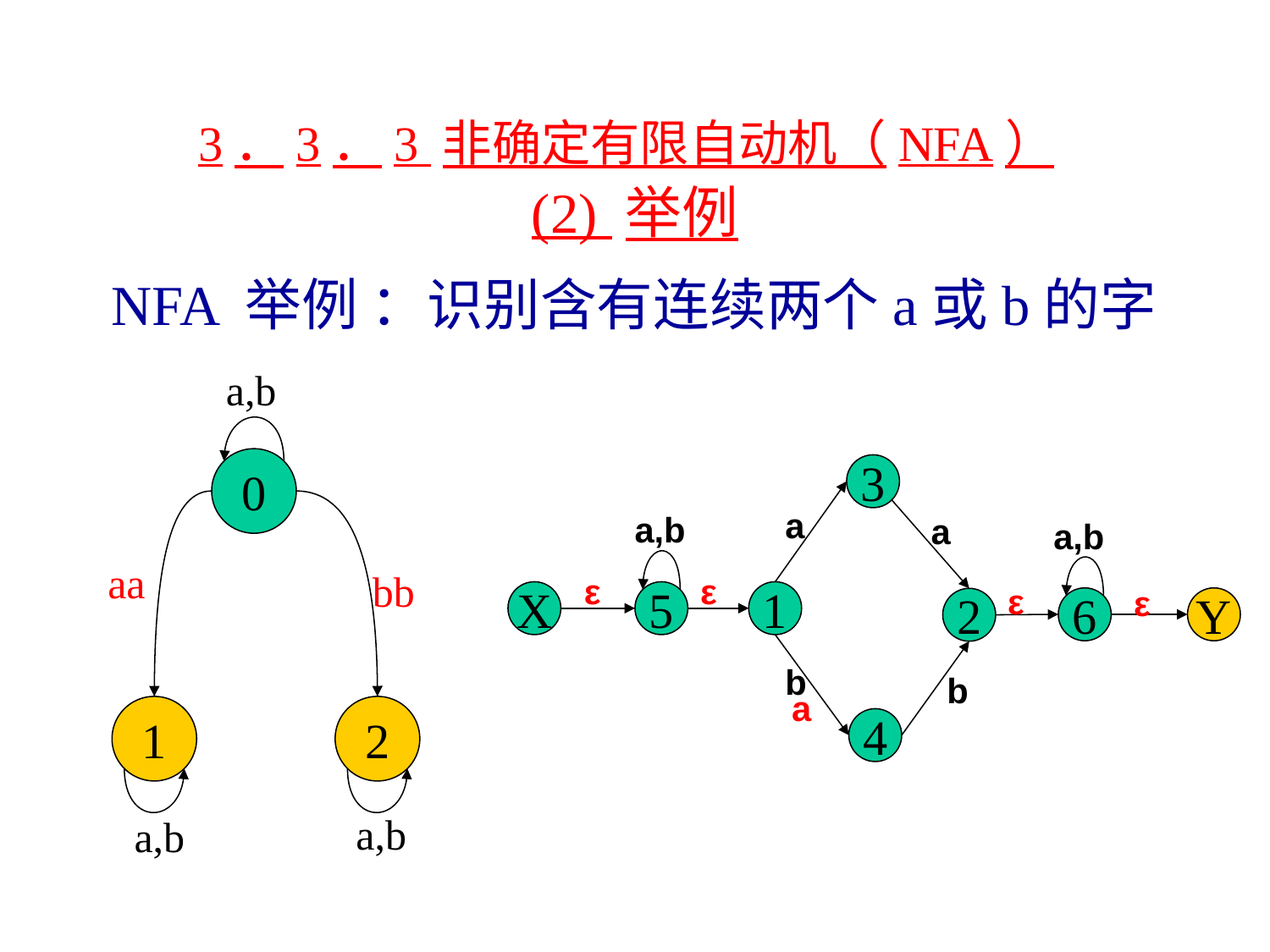

# 3．3．3 非确定有限自动机（NFA） (2) 举例
NFA 举例 ：识别含有连续两个a或b的字
a,b
0
3
a
a,b
a
a,b
aa
bb
ε
ε
ε
ε
X
5
1
6
Y
2
b
b
a
1
2
4
a,b
a,b